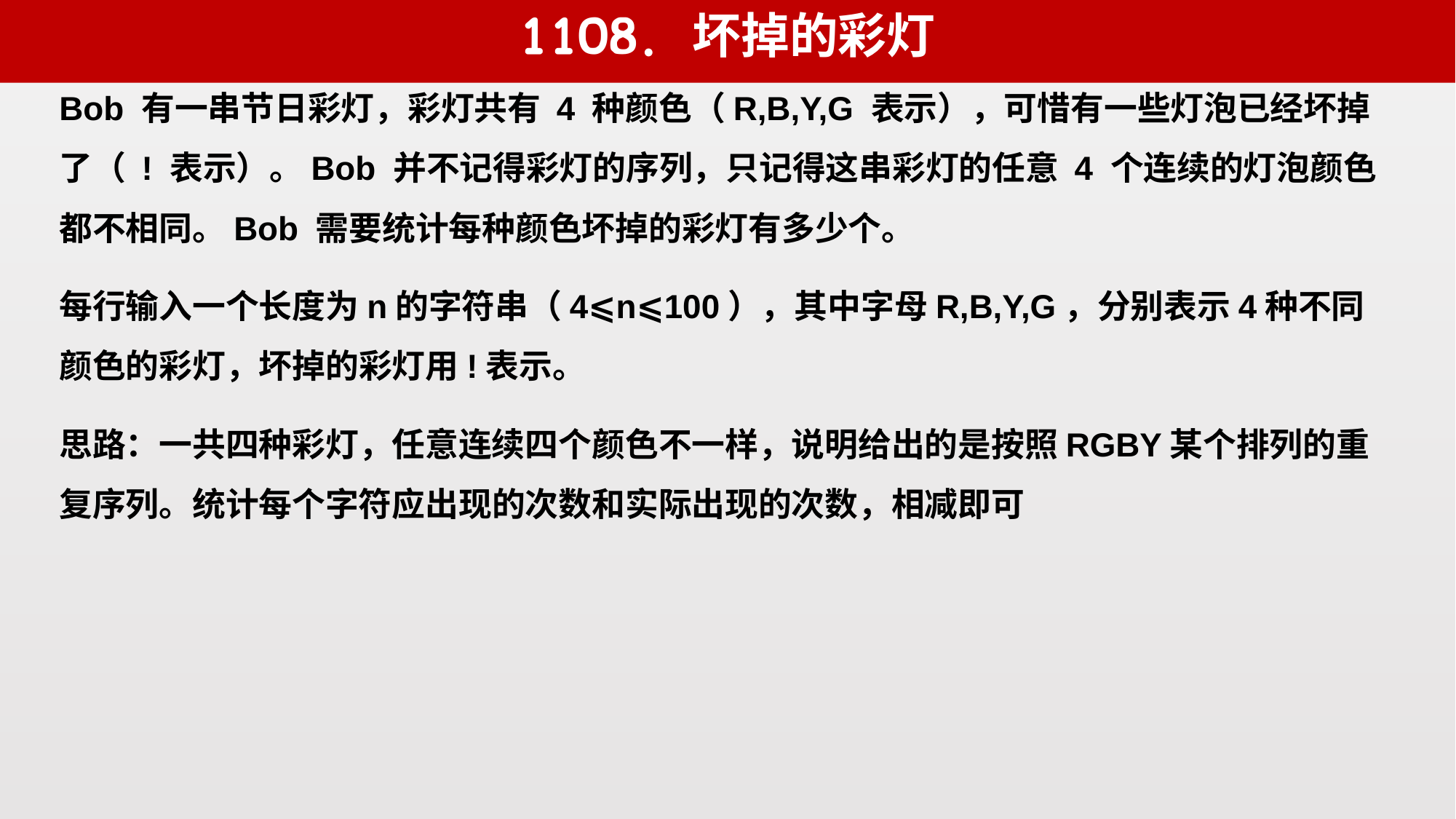

1108. 坏掉的彩灯
Bob 有一串节日彩灯，彩灯共有 4 种颜色（R,B,Y,G 表示），可惜有一些灯泡已经坏掉了（ ! 表示）。Bob 并不记得彩灯的序列，只记得这串彩灯的任意 4 个连续的灯泡颜色都不相同。Bob 需要统计每种颜色坏掉的彩灯有多少个。
每行输入一个长度为n的字符串（4⩽n⩽100），其中字母R,B,Y,G，分别表示4种不同颜色的彩灯，坏掉的彩灯用!表示。
思路：一共四种彩灯，任意连续四个颜色不一样，说明给出的是按照RGBY某个排列的重复序列。统计每个字符应出现的次数和实际出现的次数，相减即可

int cas, t,i,len;
    char s[101];
    int cnt[4] = {0}, tot[4] = {0}, ans[4];
int main()
{
    scanf("%d", &cas);
    for (t = 0; t < cas; ++t){
          memset(&cnt,0,sizeof(cnt));
           memset(&tot,0,sizeof(tot));
            memset(&ans,0,sizeof(ans));
        scanf("%s", s);//输入序列
        len = strlen(s);
        for (i = 0; i < len; ++i){
            ++tot[i % 4];//tot统计每个字符应该出现的次数
            switch(s[i]){
/*0123下标对应RBYG四种颜色。
cnt统计每个字符实际出现的次数
ans【0-3】分别记录RBYG是第几个出现的   */
                case 'R': ++cnt[0]; ans[0] = i % 4; break;
                case 'B': ++cnt[1]; ans[1] = i % 4; break;
                case 'Y': ++cnt[2]; ans[2] = i % 4; break;
                case 'G': ++cnt[3]; ans[3] = i % 4; break;
            }
        }
//应该出现的减去实际出现的就是坏掉的
        printf("case #%d:\n%d %d %d %d\n", t, tot[ans[0]] - cnt[0], tot[ans[1]] - cnt[1], tot[ans[2]] - cnt[2], tot[ans[3]] - cnt[3]);
    }
    return 0;
}